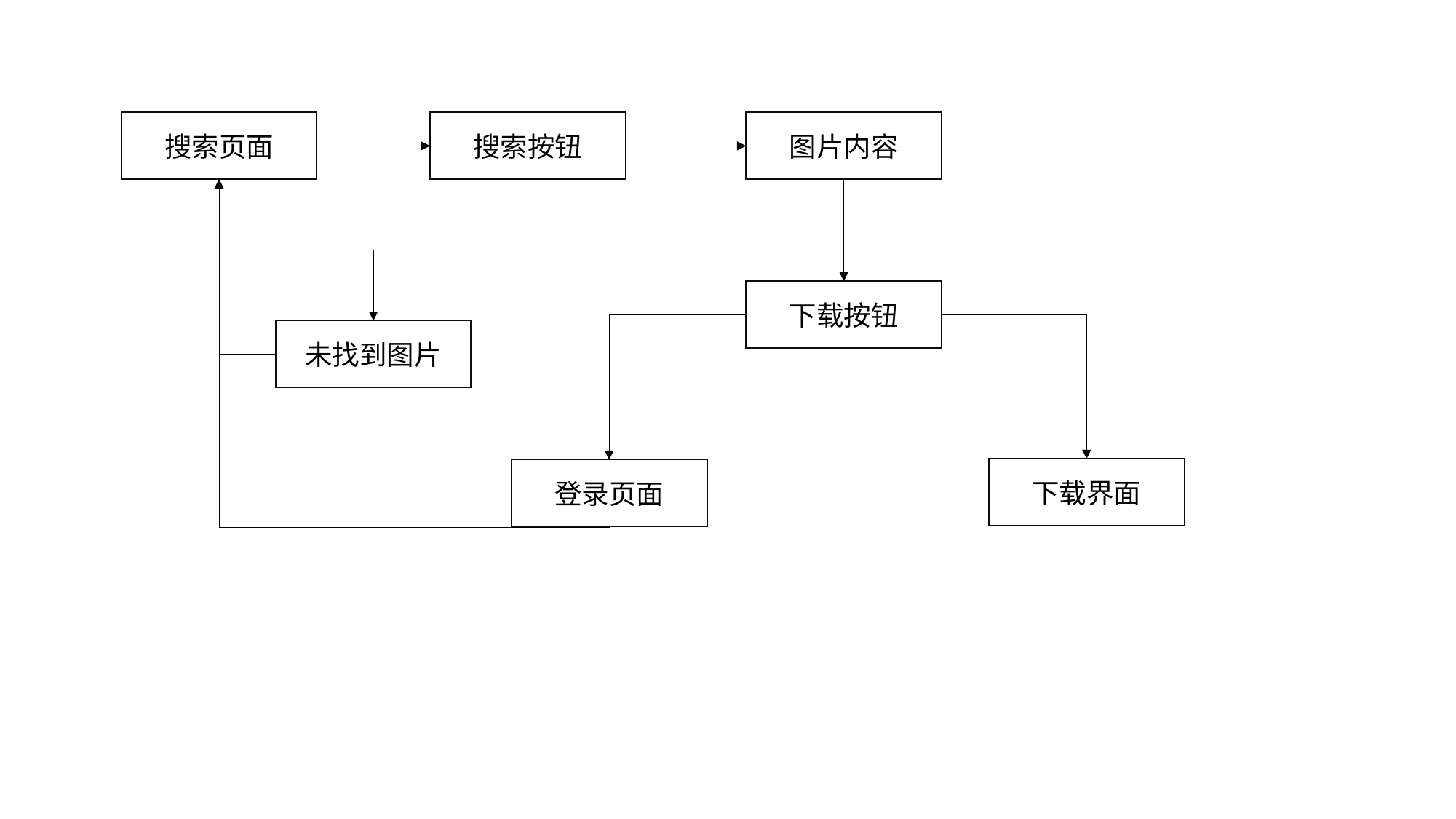

搜索页面
搜索按钮
图片内容
下载按钮
未找到图片
下载界面
登录页面